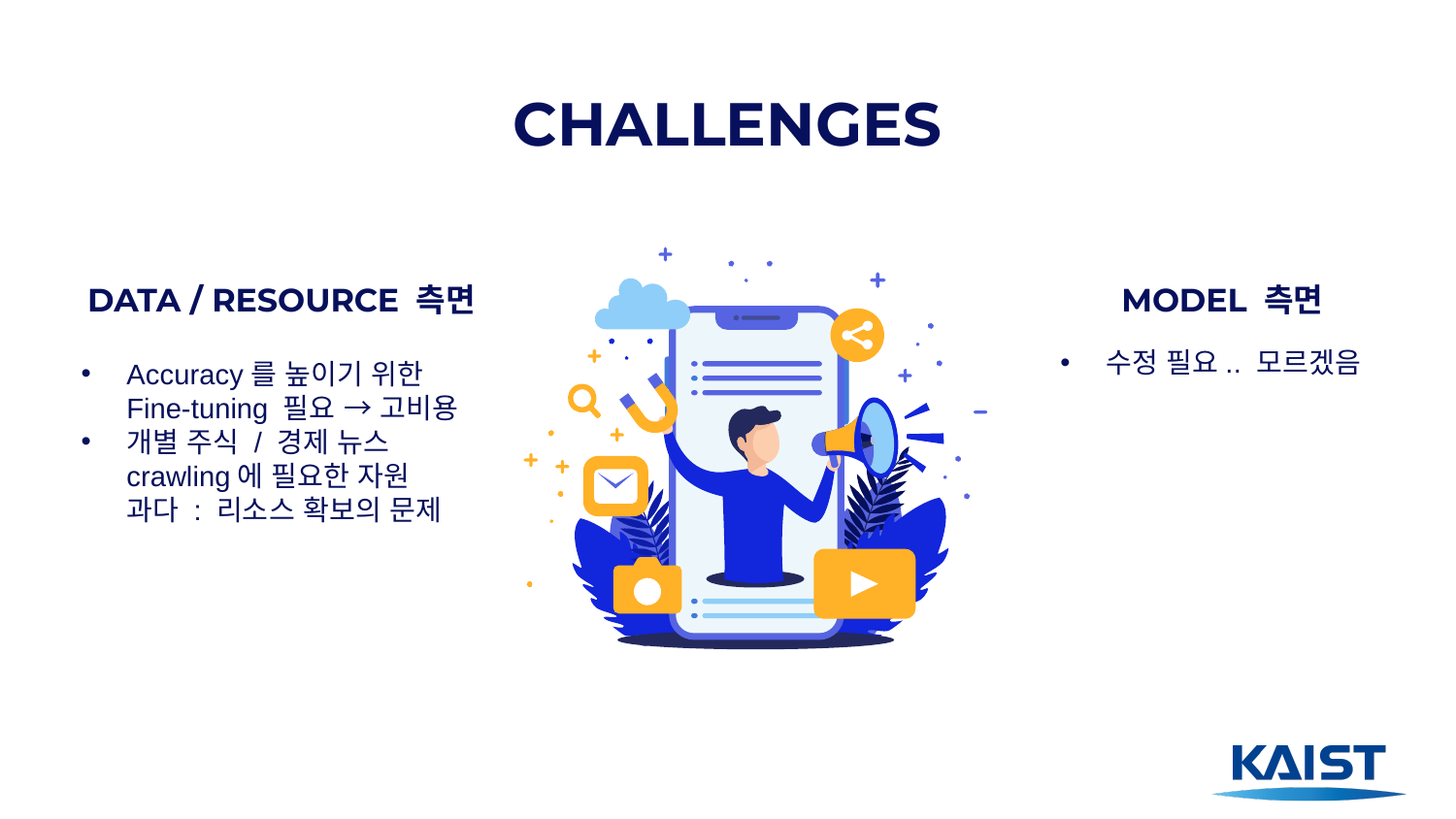

# CHALLENGES

MODEL 측면
DATA / RESOURCE 측면
수정 필요.. 모르겠음
Accuracy를 높이기 위한 Fine-tuning 필요 → 고비용
개별 주식 / 경제 뉴스 crawling에 필요한 자원 과다 : 리소스 확보의 문제